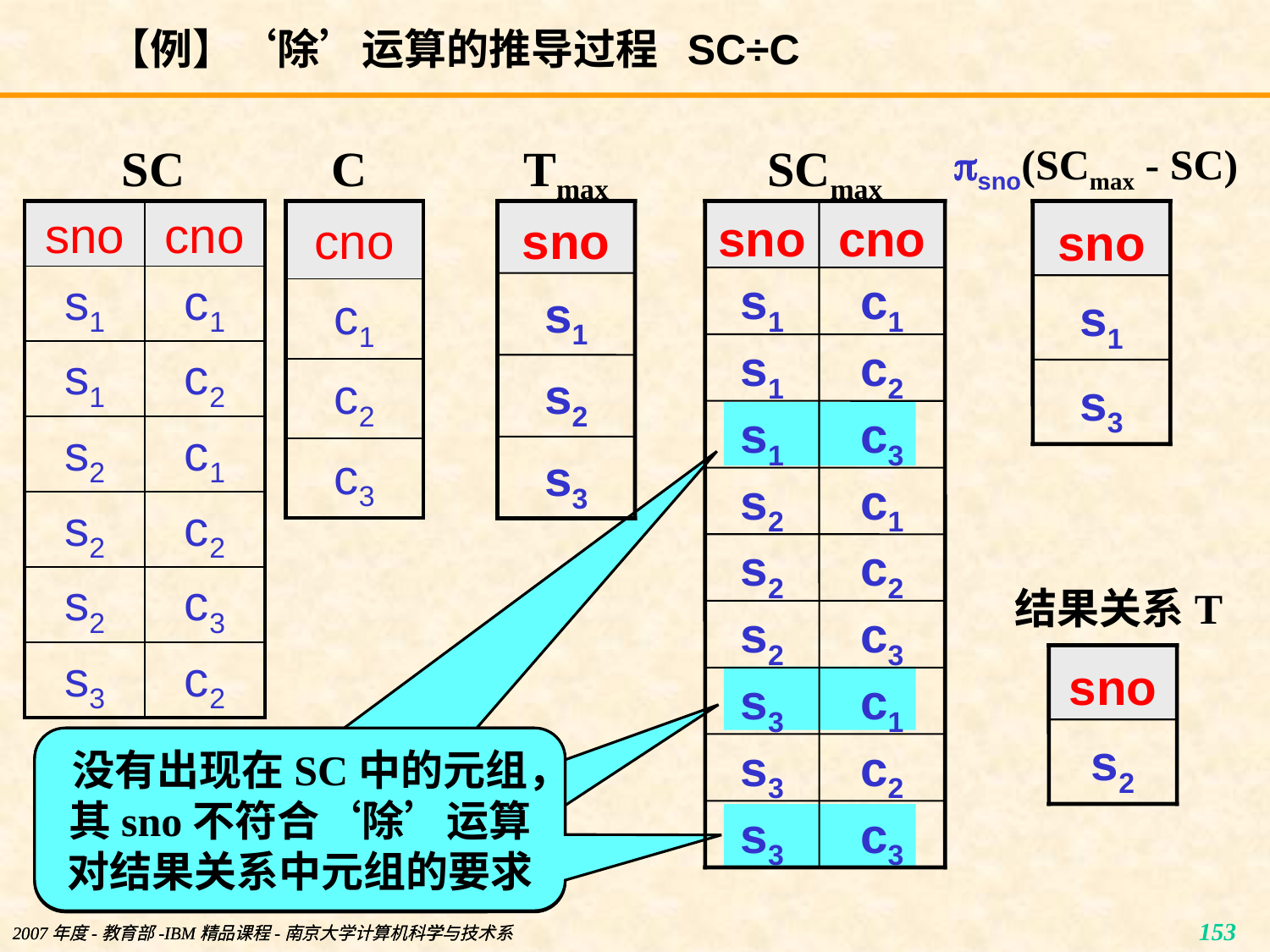

# 【例】‘除’运算的推导过程  SC÷C
SC
C
Tmax
sno

s1

s2

s3

SCmax
sno

cno

s1

c1
s1

c2
s1

c3
s2

c1
s2

c2
s2

c3
s3

c1
s3

c2
s3

c3

πsno(SCmax - SC)
sno

s1

s3

| sno | cno |
| --- | --- |
| s1 | c1 |
| s1 | c2 |
| s2 | c1 |
| s2 | c2 |
| s2 | c3 |
| s3 | c2 |
| cno |
| --- |
| c1 |
| c2 |
| c3 |

没有出现在SC中的元组，其sno不符合‘除’运算对结果关系中元组的要求
没有出现在SC中的元组，其sno不符合‘除’运算对结果关系中元组的要求
没有出现在SC中的元组，其sno不符合‘除’运算对结果关系中元组的要求
结果关系T
sno

s2

153
2007年度-教育部-IBM精品课程-南京大学计算机科学与技术系
2007年度-教育部-IBM精品课程-南京大学计算机科学与技术系